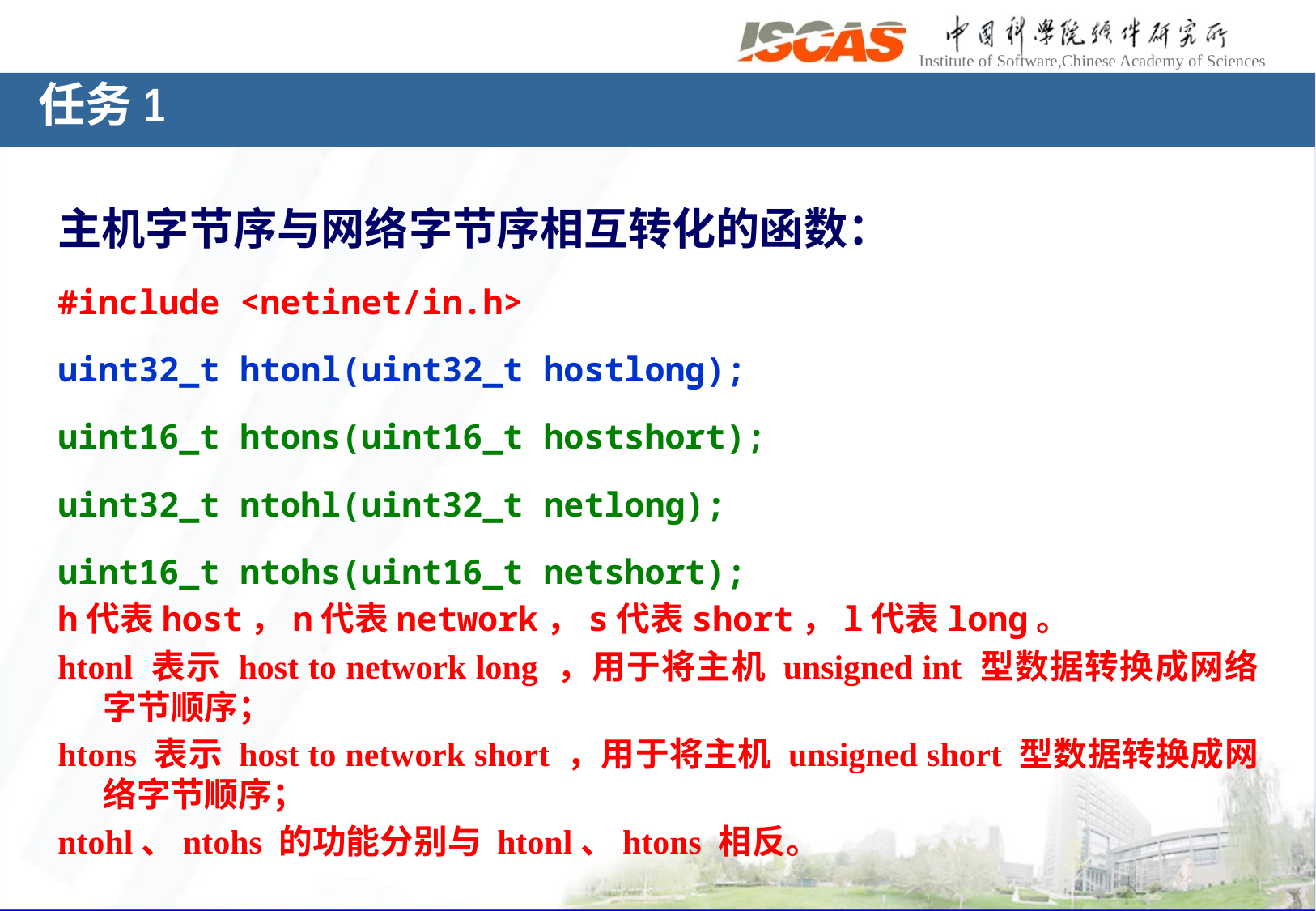

任务1
主机字节序与网络字节序相互转化的函数：
#include <netinet/in.h>
uint32_t htonl(uint32_t hostlong);
uint16_t htons(uint16_t hostshort);
uint32_t ntohl(uint32_t netlong);
uint16_t ntohs(uint16_t netshort);
h代表host，n代表network，s代表short，l代表long。
htonl 表示 host to network long ，用于将主机 unsigned int 型数据转换成网络字节顺序；
htons 表示 host to network short ，用于将主机 unsigned short 型数据转换成网络字节顺序；
ntohl、ntohs 的功能分别与 htonl、htons 相反。